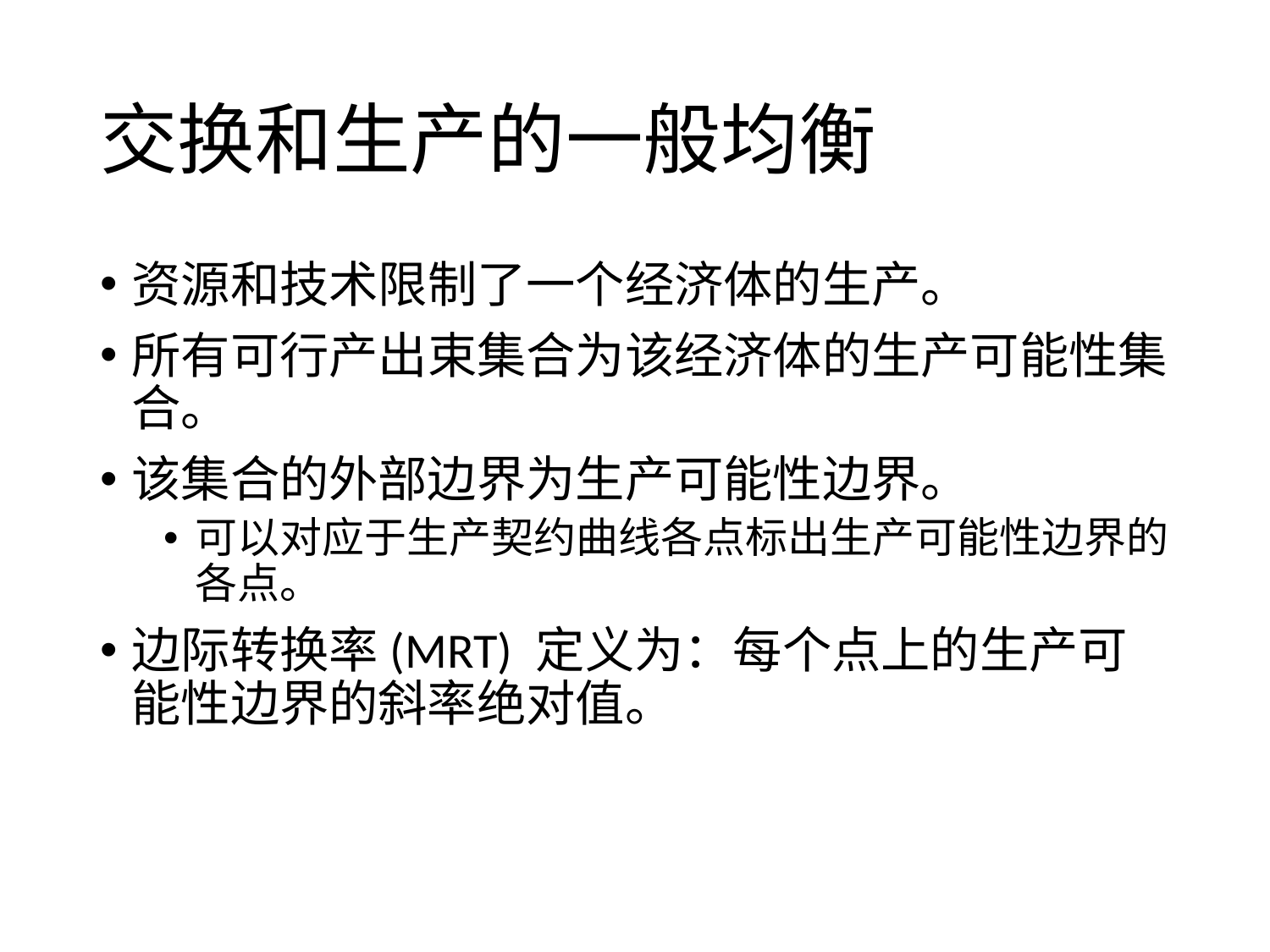

# 交换和生产的一般均衡
资源和技术限制了一个经济体的生产。
所有可行产出束集合为该经济体的生产可能性集合。
该集合的外部边界为生产可能性边界。
可以对应于生产契约曲线各点标出生产可能性边界的各点。
边际转换率(MRT) 定义为：每个点上的生产可能性边界的斜率绝对值。